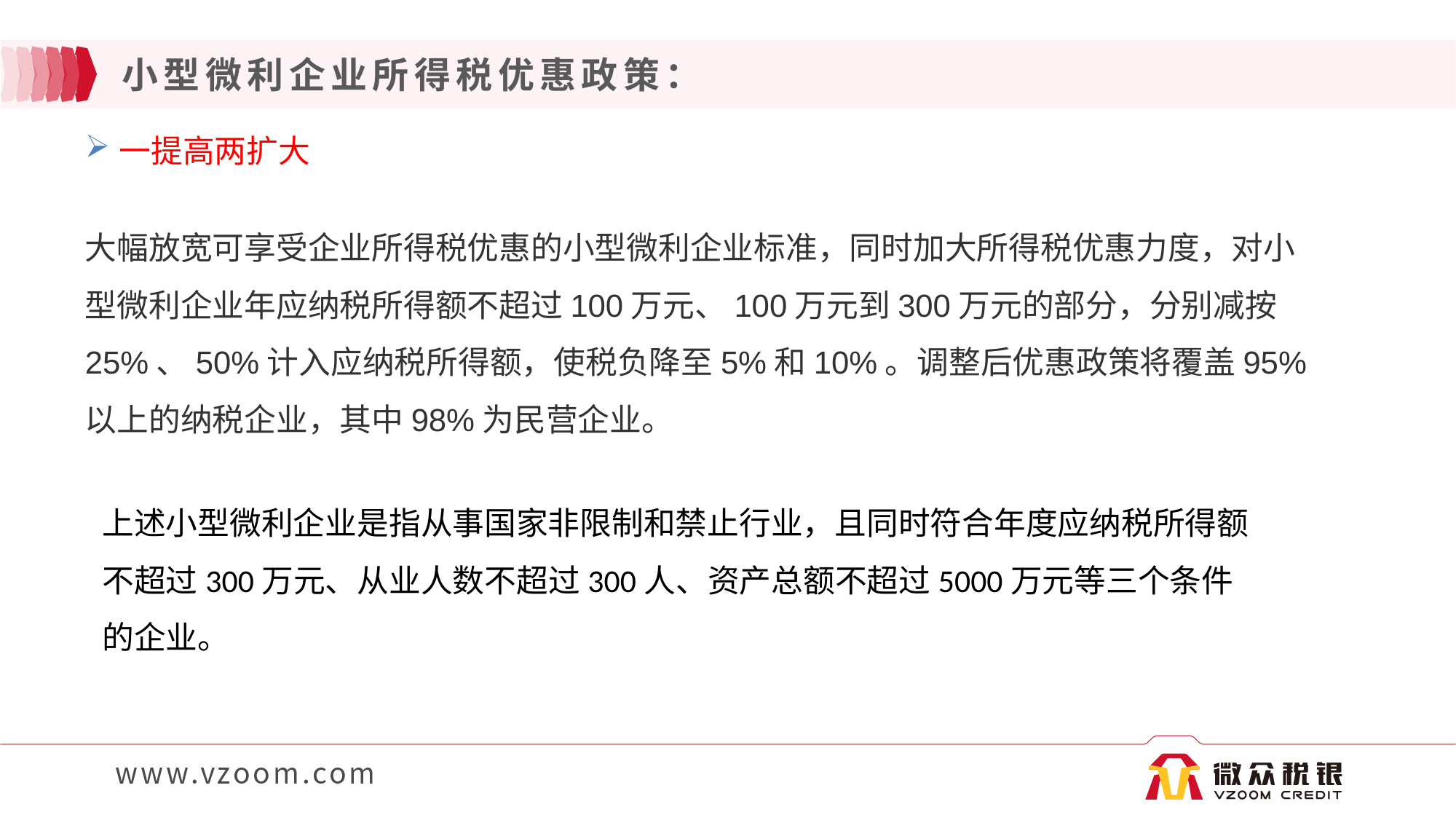

# 小型微利企业所得税优惠政策：
一提高两扩大
大幅放宽可享受企业所得税优惠的小型微利企业标准，同时加大所得税优惠力度，对小型微利企业年应纳税所得额不超过100万元、100万元到300万元的部分，分别减按25%、50%计入应纳税所得额，使税负降至5%和10%。调整后优惠政策将覆盖95%以上的纳税企业，其中98%为民营企业。
上述小型微利企业是指从事国家非限制和禁止行业，且同时符合年度应纳税所得额不超过300万元、从业人数不超过300人、资产总额不超过5000万元等三个条件的企业。